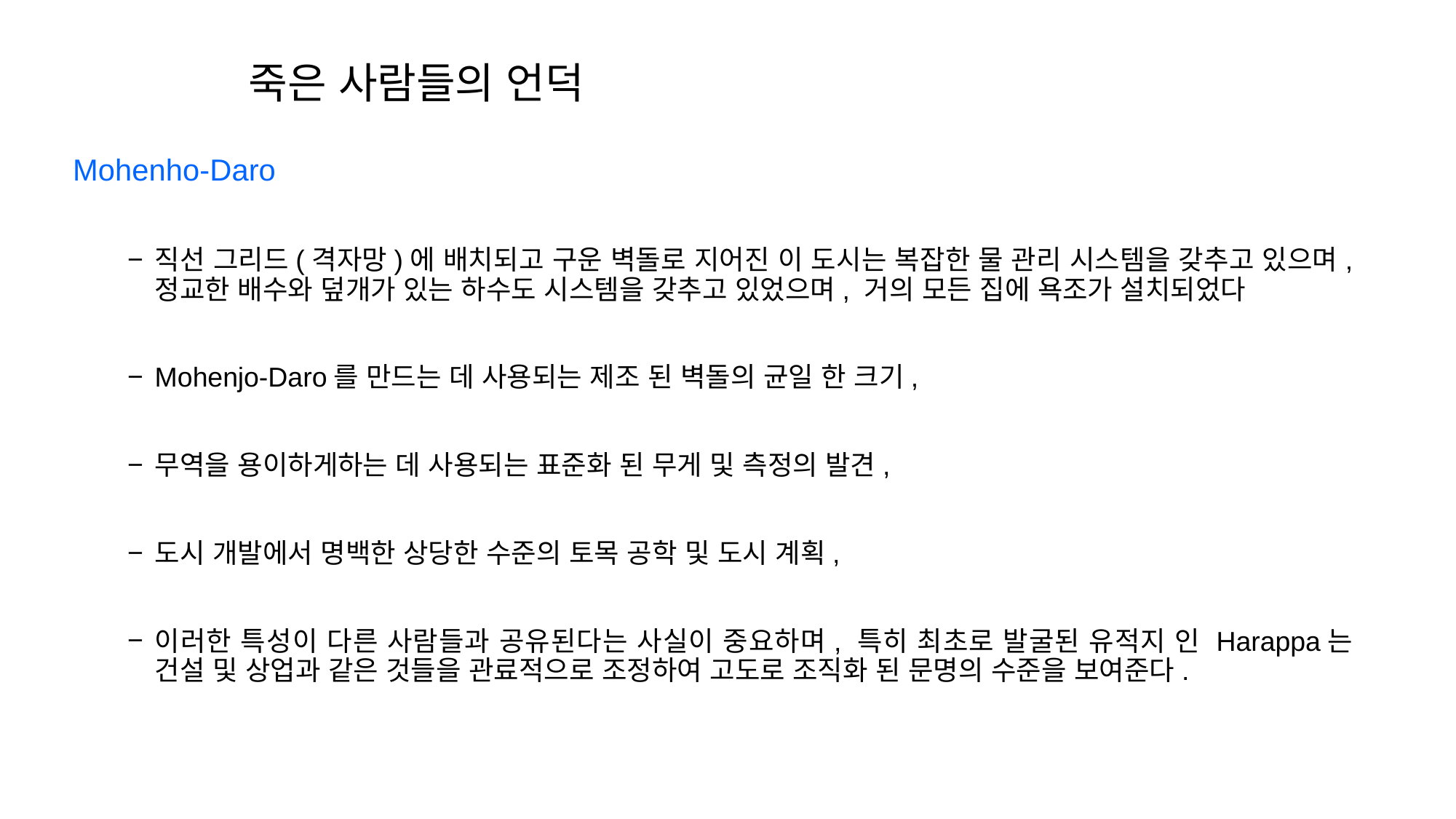

죽은 사람들의 언덕
Mohenho-Daro

직선 그리드(격자망)에 배치되고 구운 벽돌로 지어진 이 도시는 복잡한 물 관리 시스템을 갖추고 있으며, 정교한 배수와 덮개가 있는 하수도 시스템을 갖추고 있었으며, 거의 모든 집에 욕조가 설치되었다

Mohenjo-Daro를 만드는 데 사용되는 제조 된 벽돌의 균일 한 크기,

무역을 용이하게하는 데 사용되는 표준화 된 무게 및 측정의 발견,

도시 개발에서 명백한 상당한 수준의 토목 공학 및 도시 계획,

이러한 특성이 다른 사람들과 공유된다는 사실이 중요하며, 특히 최초로 발굴된 유적지 인 Harappa는 건설 및 상업과 같은 것들을 관료적으로 조정하여 고도로 조직화 된 문명의 수준을 보여준다.